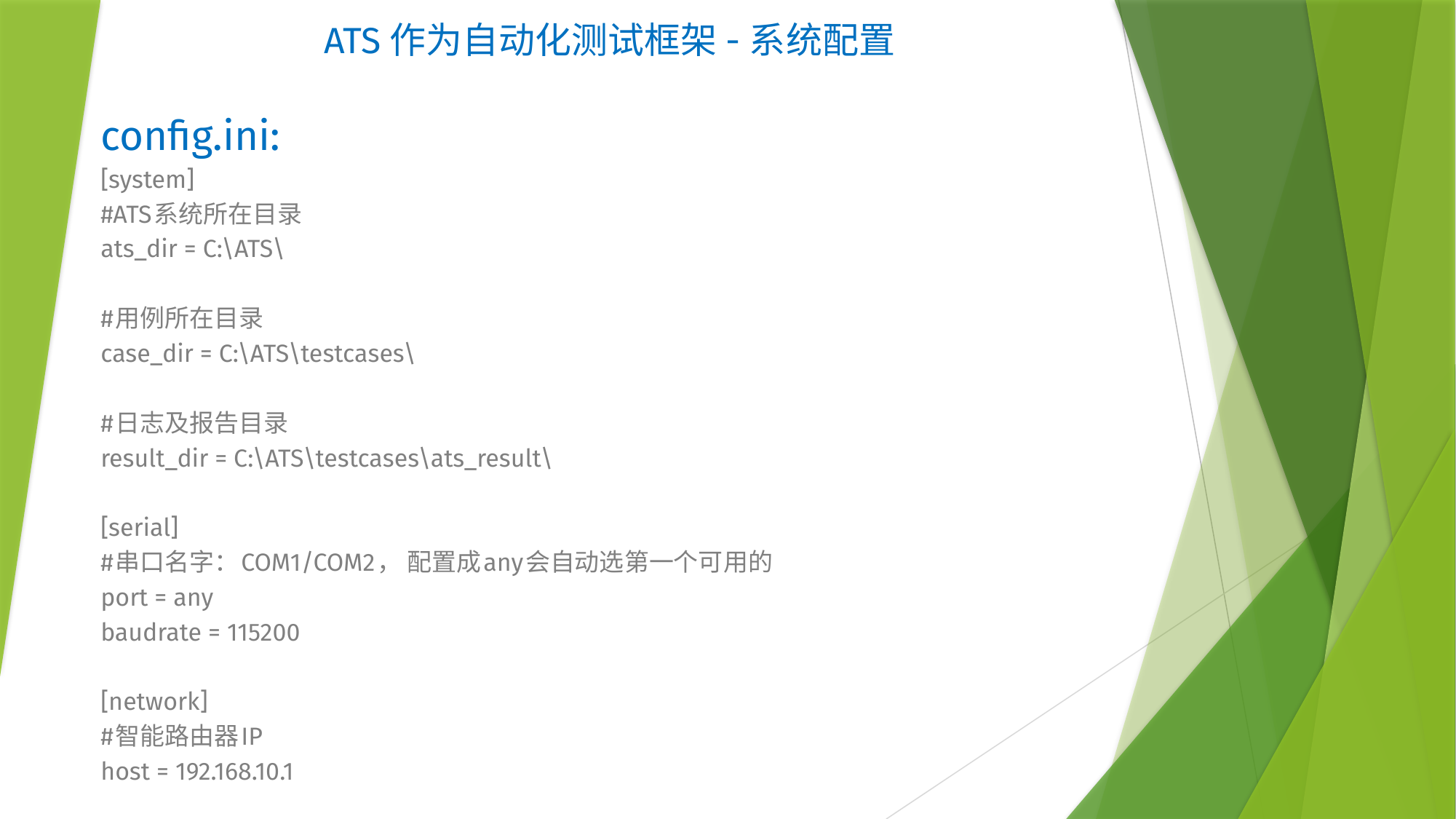

# ATS作为自动化测试框架-系统配置

config.ini:
[system]
#ATS系统所在目录
ats_dir = C:\ATS\

#用例所在目录
case_dir = C:\ATS\testcases\

#日志及报告目录
result_dir = C:\ATS\testcases\ats_result\

[serial]
#串口名字：COM1/COM2， 配置成any会自动选第一个可用的
port = any
baudrate = 115200

[network]
#智能路由器IP
host = 192.168.10.1